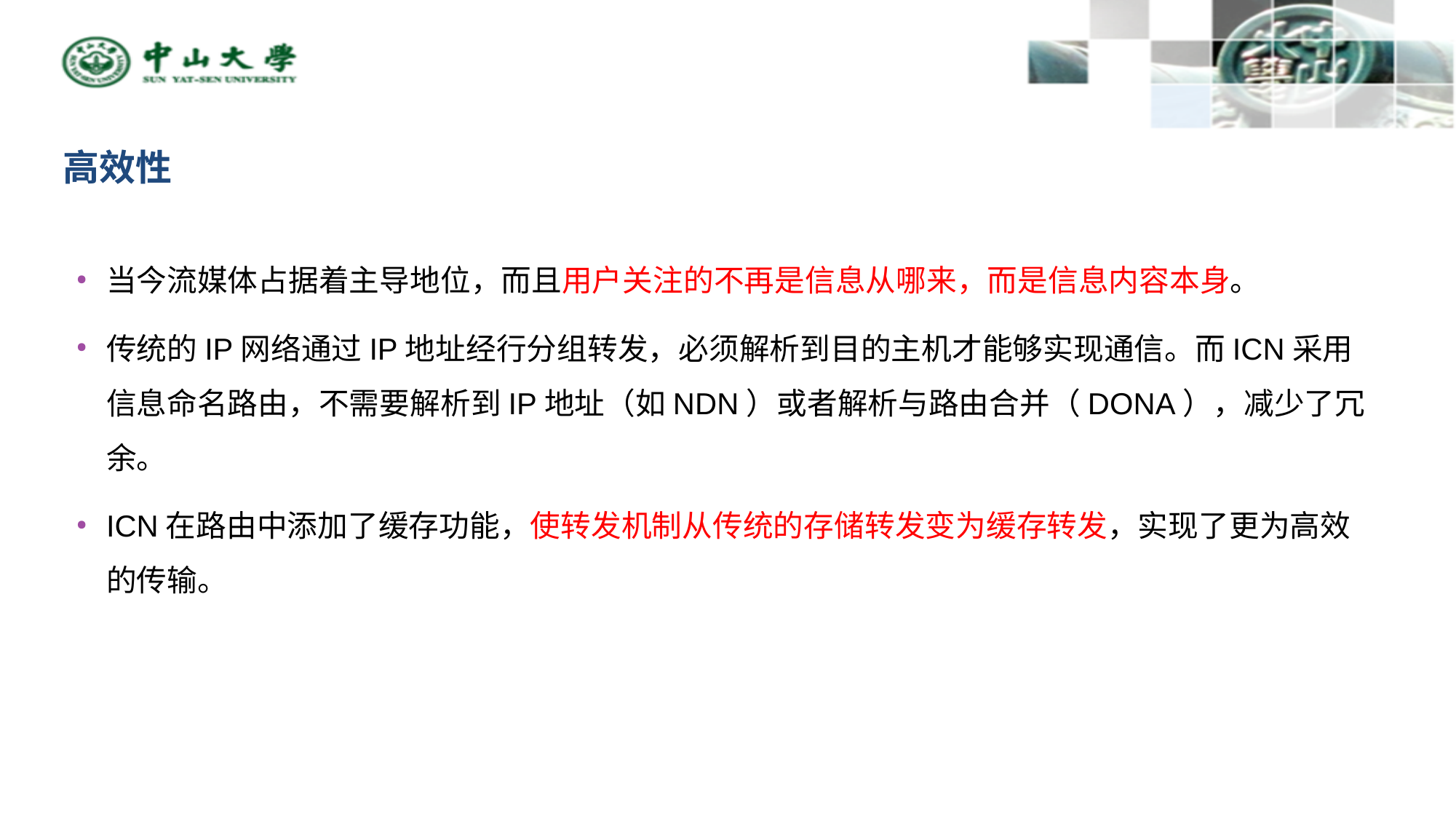

# 高效性
当今流媒体占据着主导地位，而且用户关注的不再是信息从哪来，而是信息内容本身。
传统的IP网络通过IP地址经行分组转发，必须解析到目的主机才能够实现通信。而ICN采用信息命名路由，不需要解析到IP地址（如NDN）或者解析与路由合并（DONA），减少了冗余。
ICN在路由中添加了缓存功能，使转发机制从传统的存储转发变为缓存转发，实现了更为高效的传输。